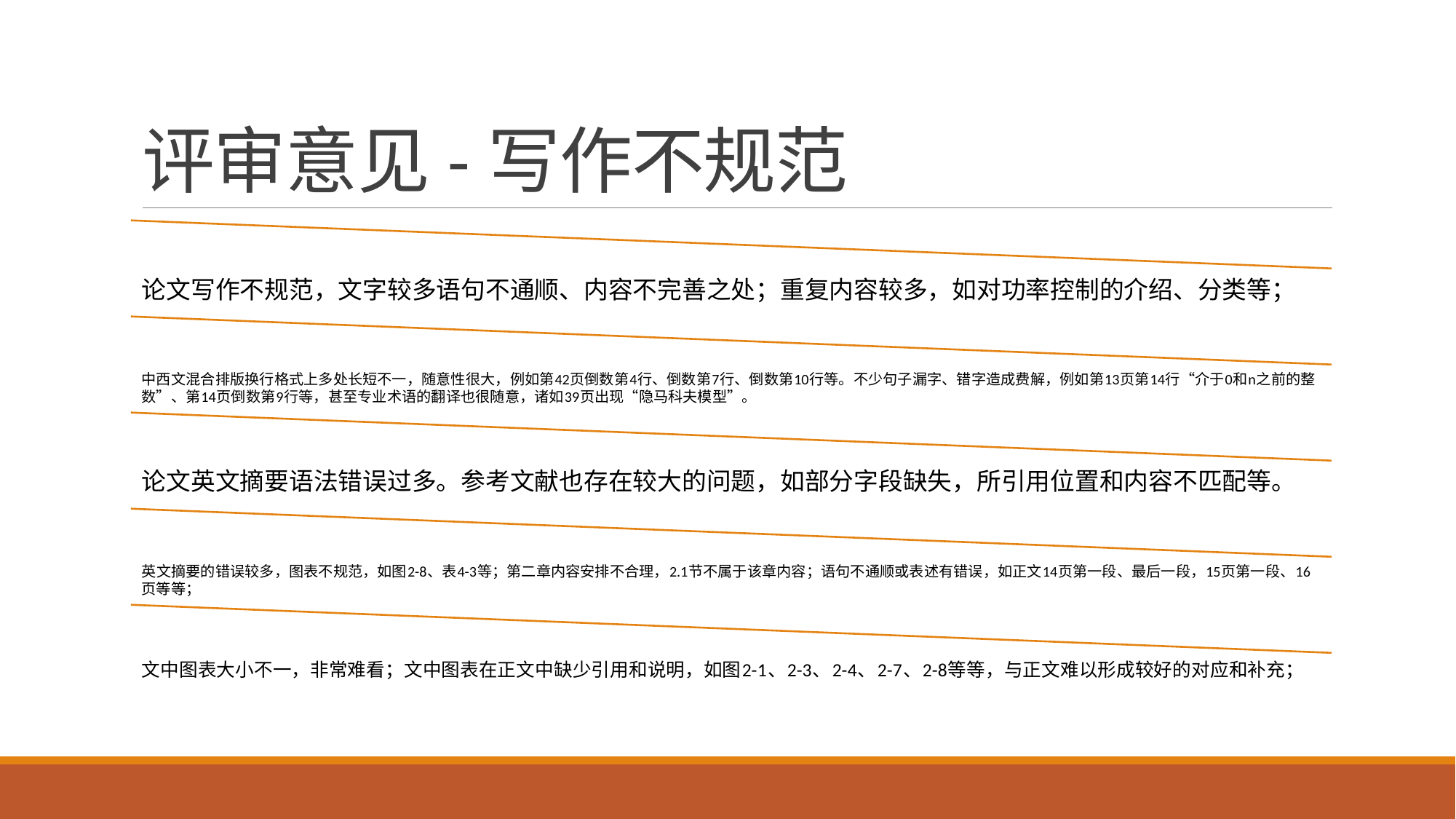

# 评审意见-写作不规范
论文写作不规范，文字较多语句不通顺、内容不完善之处；重复内容较多，如对功率控制的介绍、分类等；
中西文混合排版换行格式上多处长短不一，随意性很大，例如第42页倒数第4行、倒数第7行、倒数第10行等。不少句子漏字、错字造成费解，例如第13页第14行“介于0和n之前的整数”、第14页倒数第9行等，甚至专业术语的翻译也很随意，诸如39页出现“隐马科夫模型”。
论文英文摘要语法错误过多。参考文献也存在较大的问题，如部分字段缺失，所引用位置和内容不匹配等。
英文摘要的错误较多，图表不规范，如图2-8、表4-3等；第二章内容安排不合理，2.1节不属于该章内容；语句不通顺或表述有错误，如正文14页第一段、最后一段，15页第一段、16页等等；
文中图表大小不一，非常难看；文中图表在正文中缺少引用和说明，如图2-1、2-3、2-4、2-7、2-8等等，与正文难以形成较好的对应和补充；